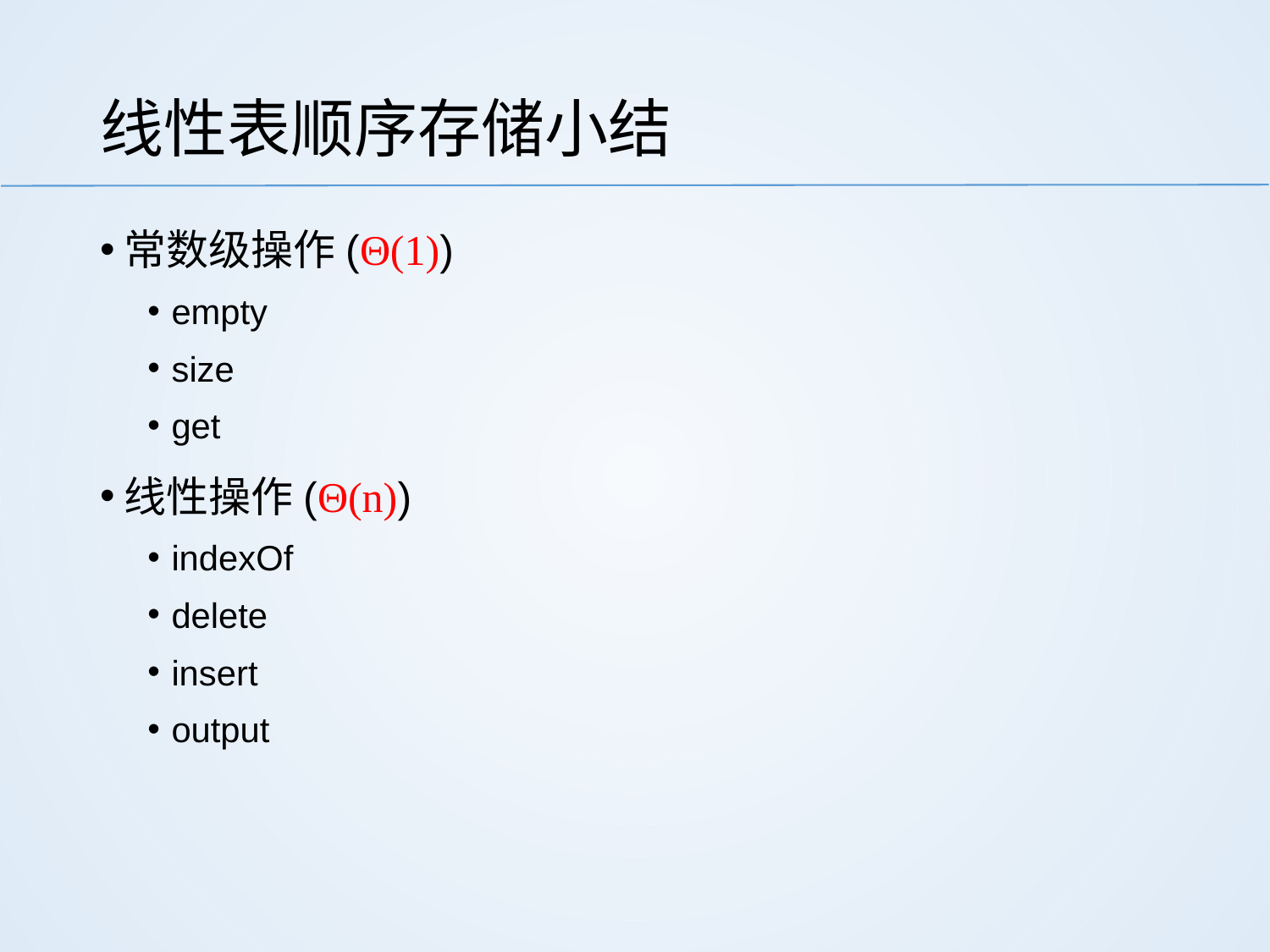

# 线性表顺序存储小结
常数级操作(Θ(1))
empty
size
get
线性操作(Θ(n))
indexOf
delete
insert
output
22